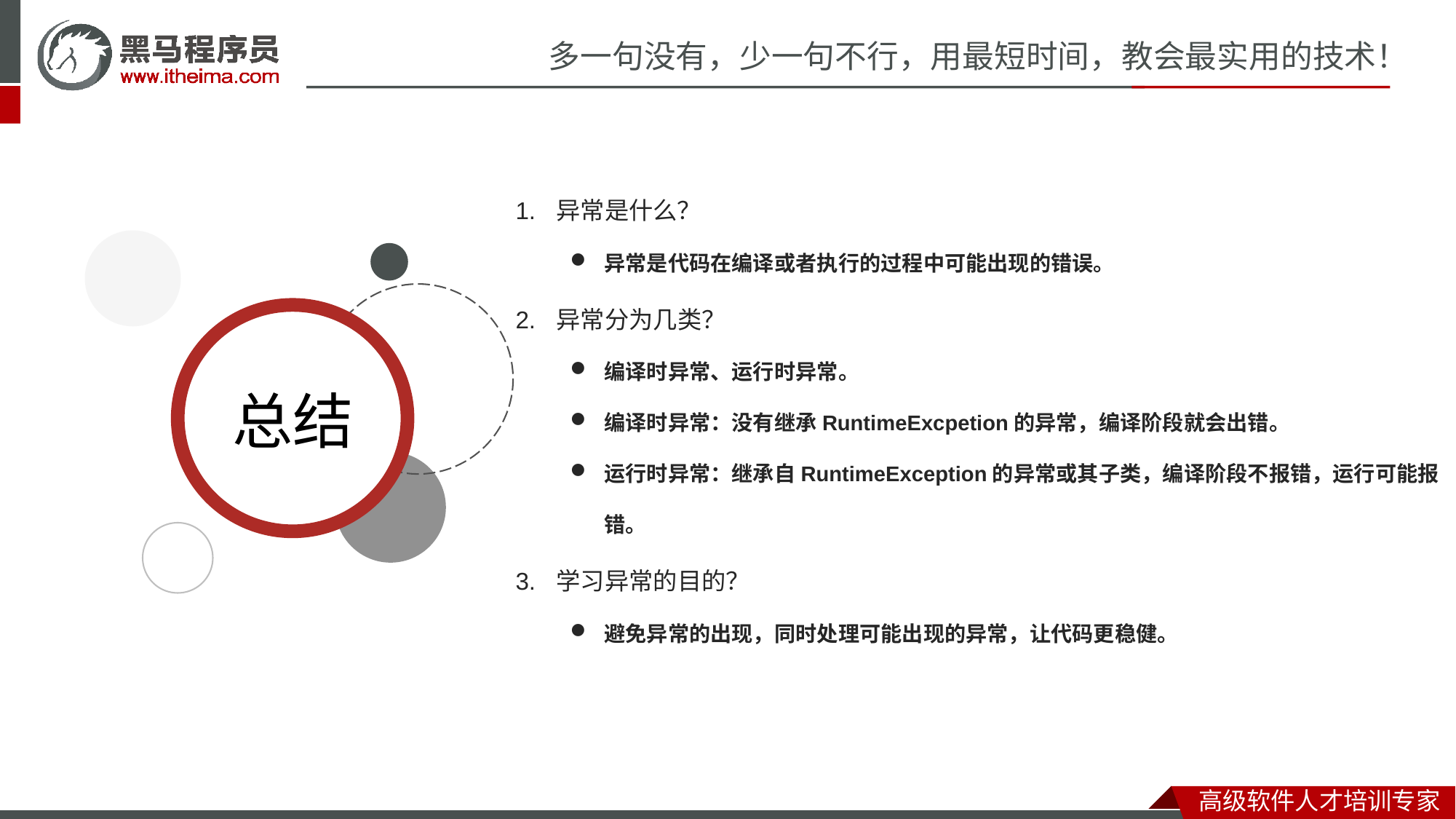

异常是什么？
异常是代码在编译或者执行的过程中可能出现的错误。
异常分为几类？
编译时异常、运行时异常。
编译时异常：没有继承RuntimeExcpetion的异常，编译阶段就会出错。
运行时异常：继承自RuntimeException的异常或其子类，编译阶段不报错，运行可能报错。
学习异常的目的？
避免异常的出现，同时处理可能出现的异常，让代码更稳健。